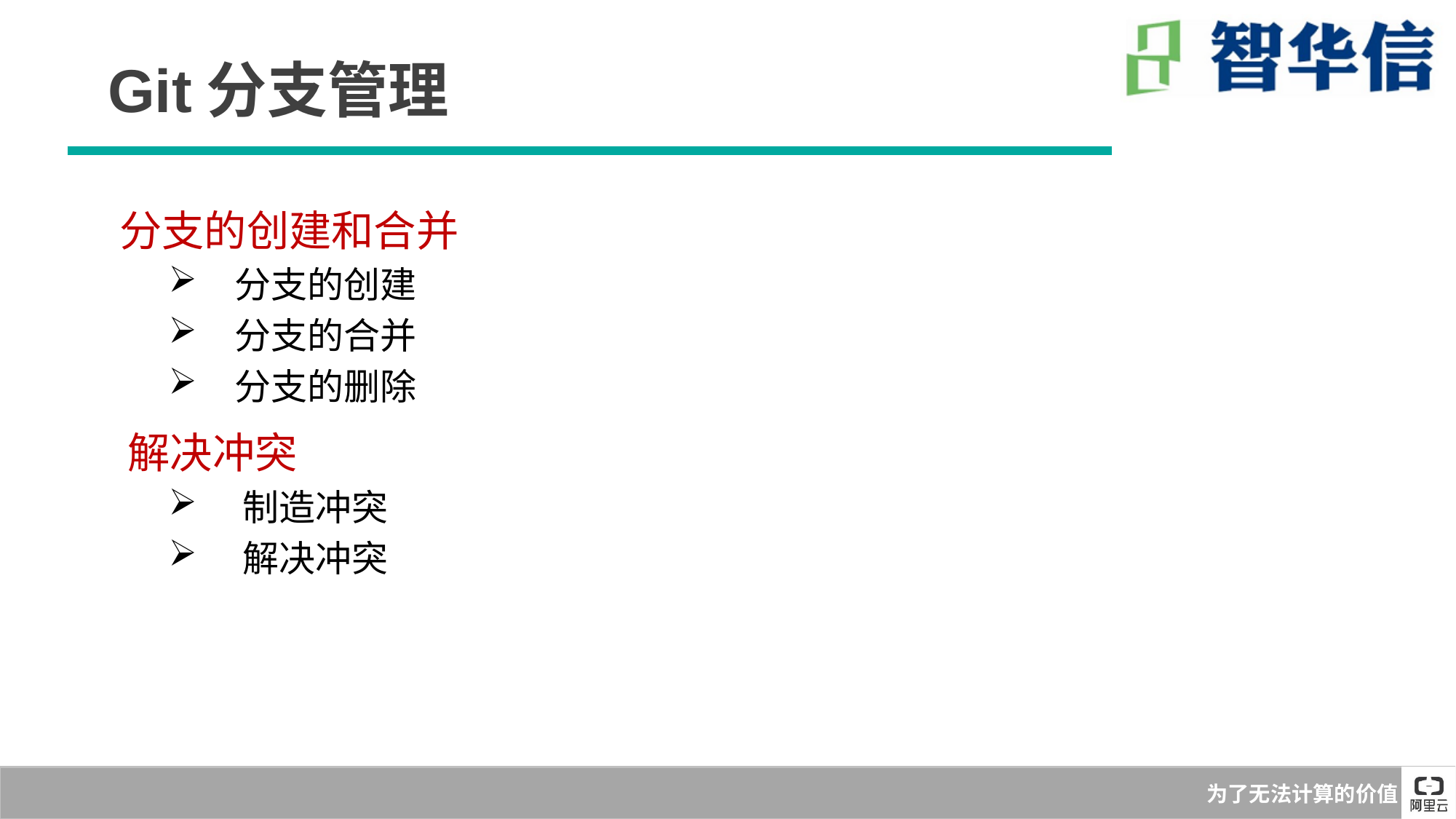

Git分支管理
    分支的创建和合并
  分支的创建
  分支的合并
  分支的删除
     解决冲突
   制造冲突
   解决冲突